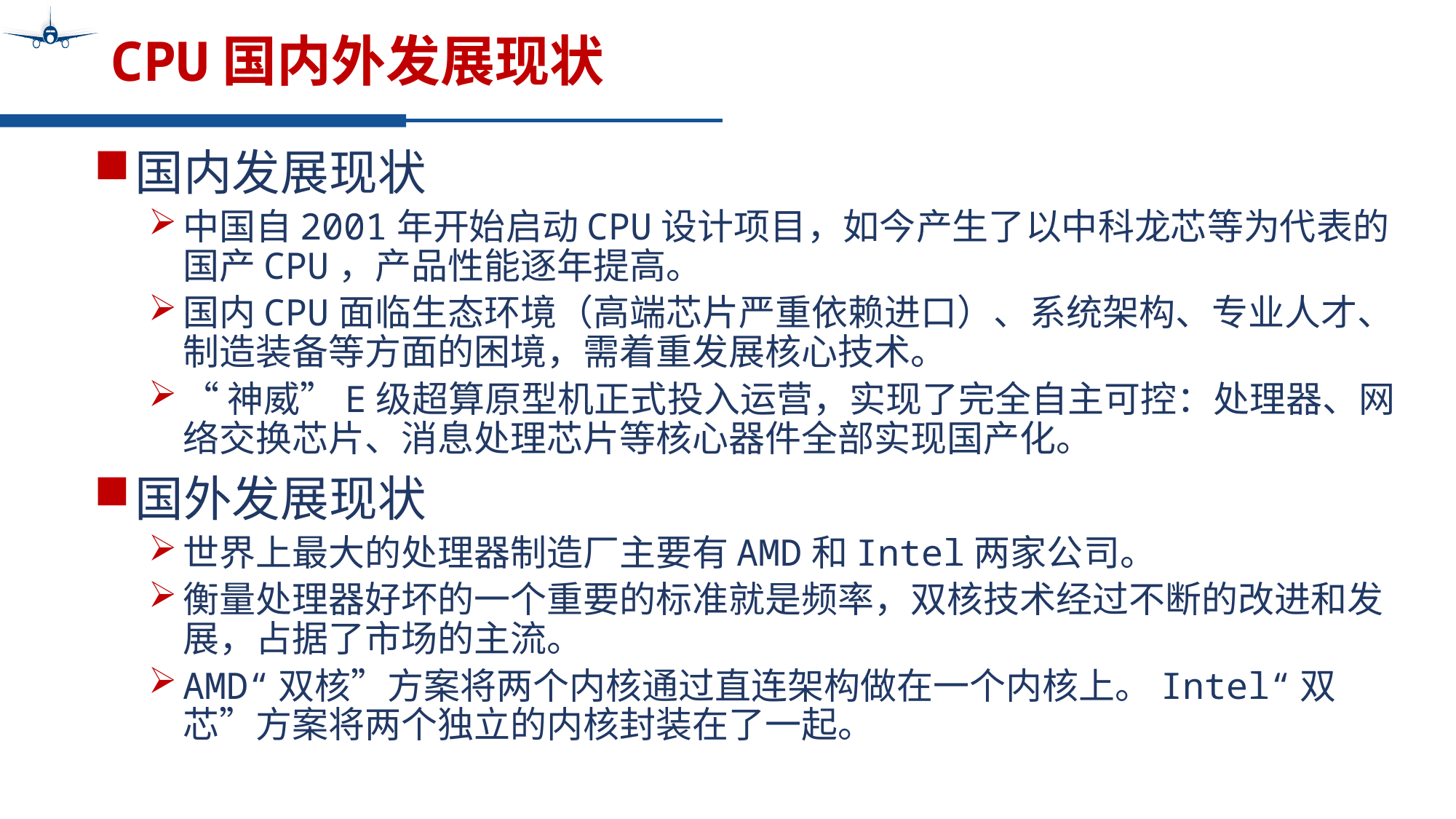

# CPU国内外发展现状
国内发展现状
中国自2001年开始启动CPU设计项目，如今产生了以中科龙芯等为代表的国产CPU，产品性能逐年提高。
国内CPU面临生态环境（高端芯片严重依赖进口）、系统架构、专业人才、制造装备等方面的困境，需着重发展核心技术。
“神威”E级超算原型机正式投入运营，实现了完全自主可控：处理器、网络交换芯片、消息处理芯片等核心器件全部实现国产化。
国外发展现状
世界上最大的处理器制造厂主要有AMD和Intel两家公司。
衡量处理器好坏的一个重要的标准就是频率，双核技术经过不断的改进和发展，占据了市场的主流。
AMD“双核”方案将两个内核通过直连架构做在一个内核上。Intel“双芯”方案将两个独立的内核封装在了一起。